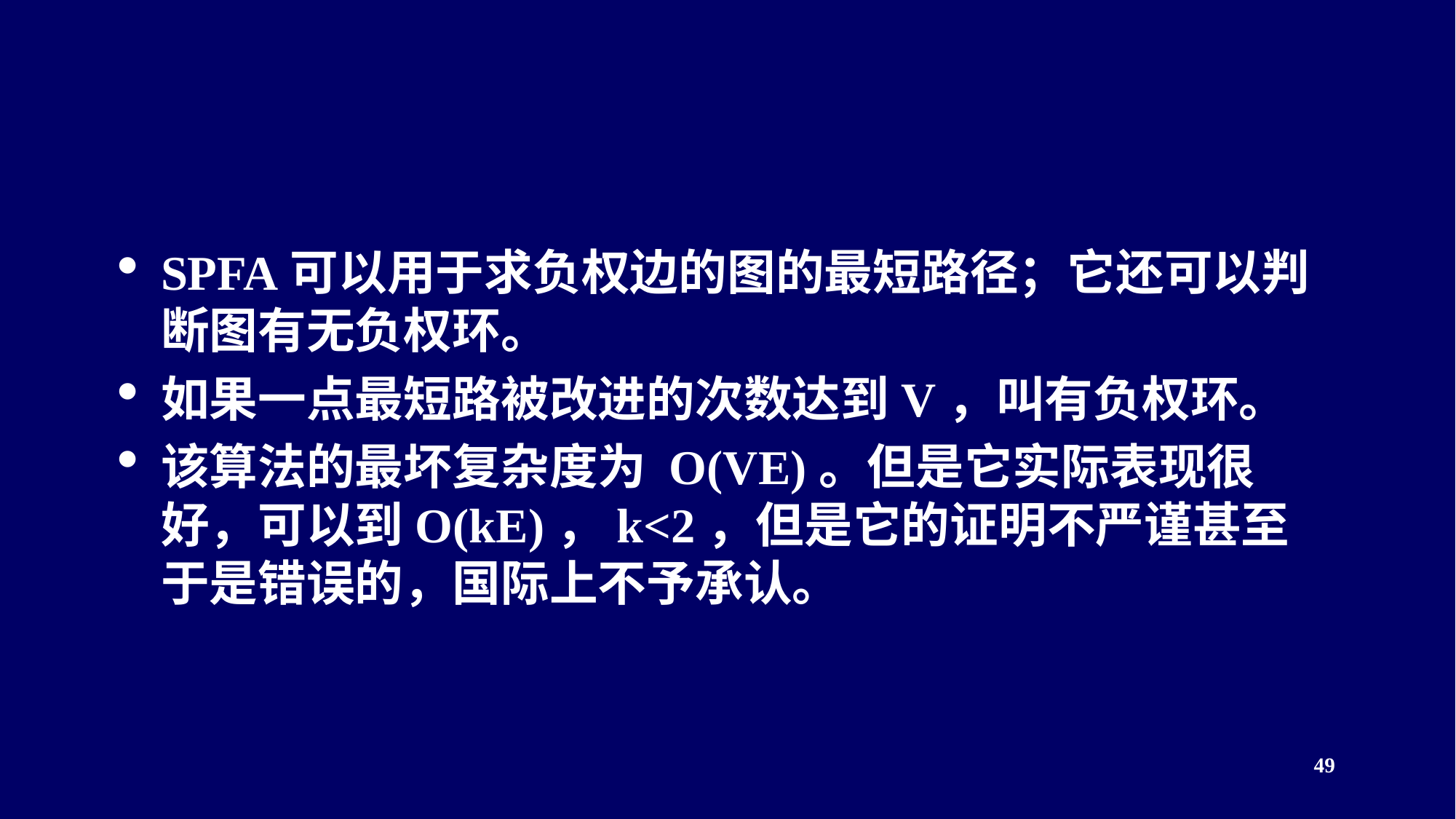

#
SPFA可以用于求负权边的图的最短路径；它还可以判断图有无负权环。
如果一点最短路被改进的次数达到V，叫有负权环。
该算法的最坏复杂度为 O(VE)。但是它实际表现很好，可以到O(kE)，k<2，但是它的证明不严谨甚至于是错误的，国际上不予承认。
49